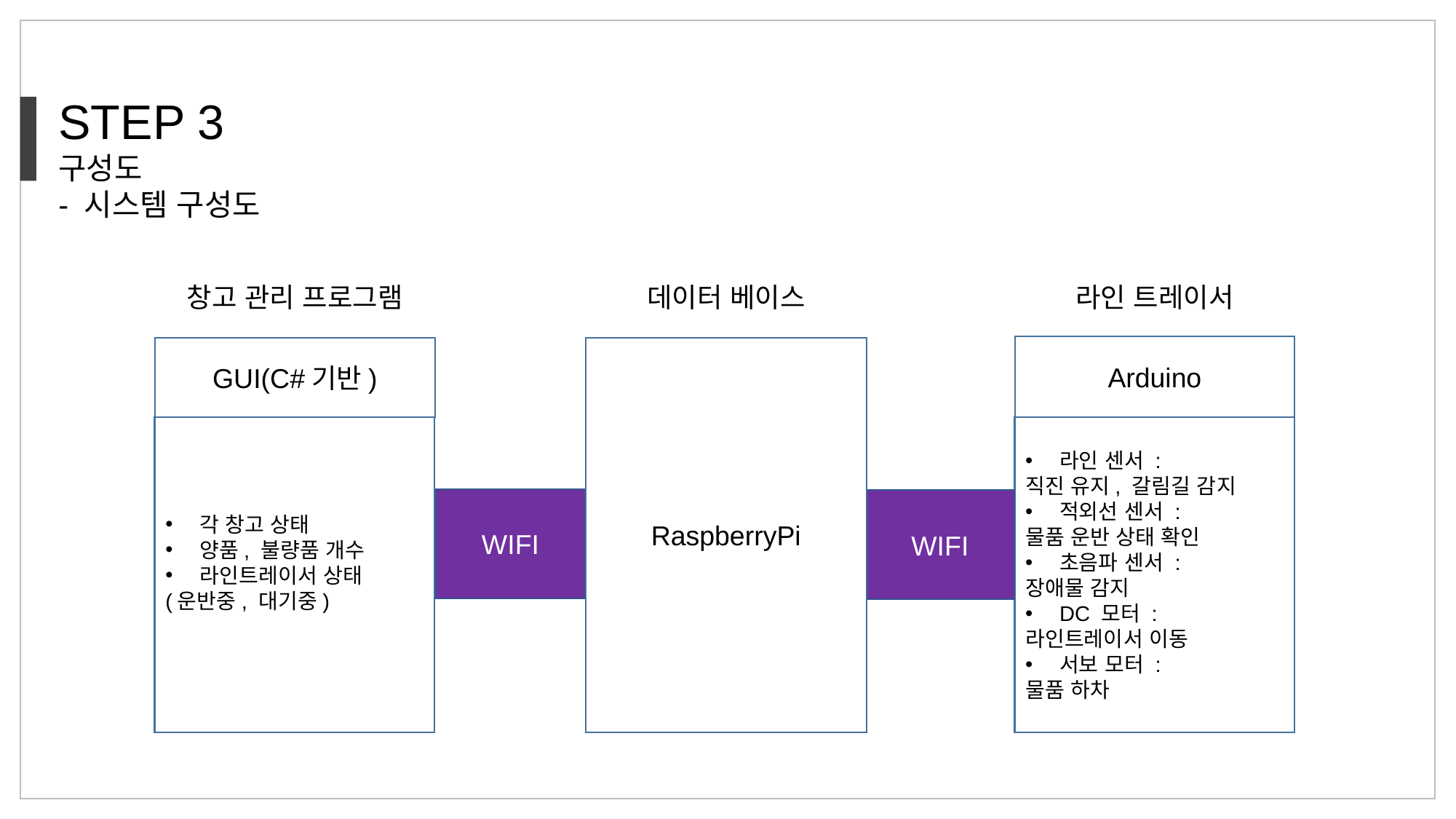

STEP 3
구성도
- 시스템 구성도

창고 관리 프로그램
데이터 베이스
라인 트레이서
Arduino
GUI(C#기반)
RaspberryPi
각 창고 상태
양품, 불량품 개수
라인트레이서 상태
(운반중, 대기중)

라인 센서 :
직진 유지, 갈림길 감지
적외선 센서 :
물품 운반 상태 확인
초음파 센서 :
장애물 감지
DC 모터 :
라인트레이서 이동
서보 모터 :
물품 하차
WIFI
WIFI